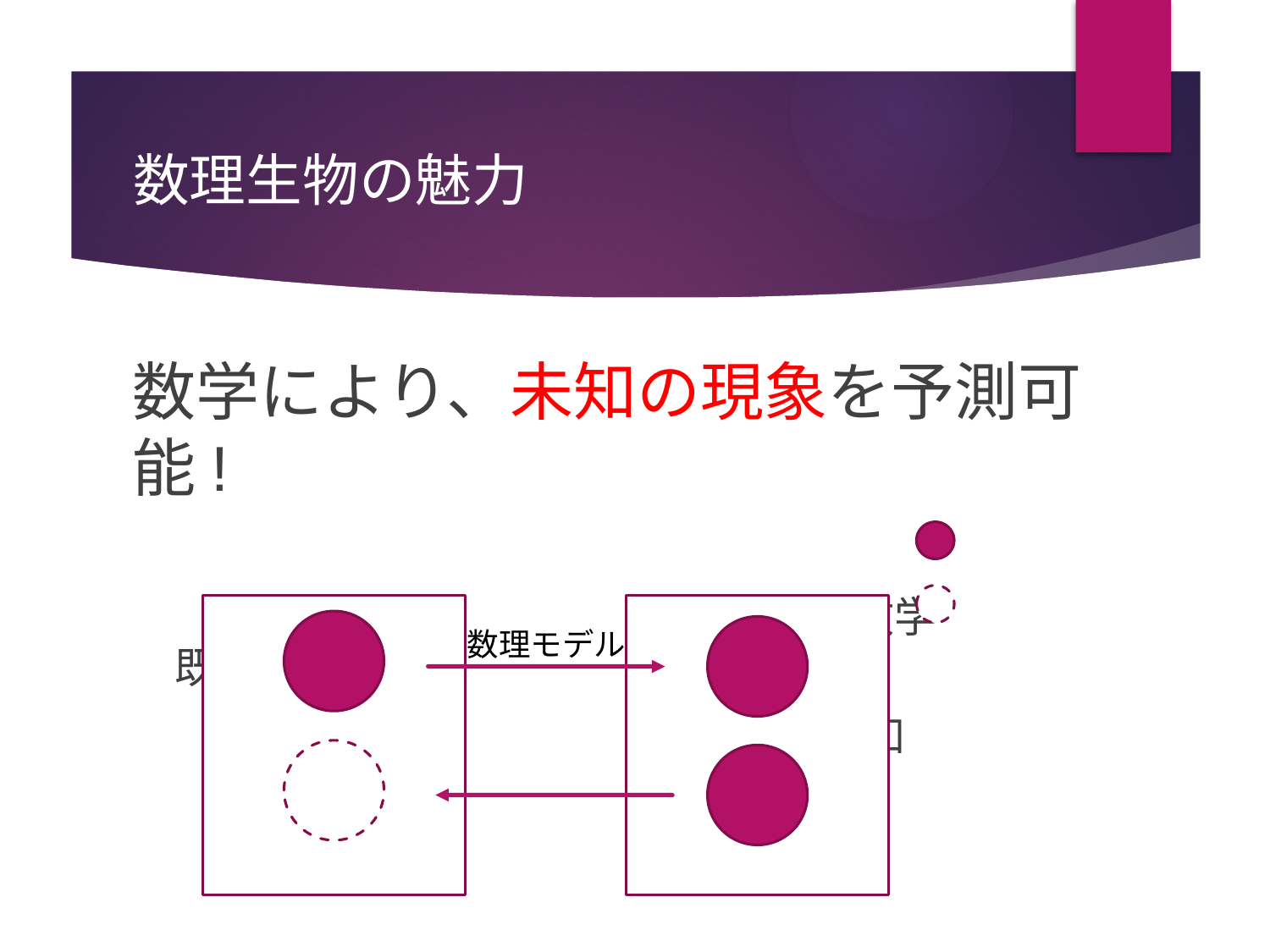

# 数理生物の魅力
数学により、未知の現象を予測可能!

           生物学			　　　　　数学　　　　　　既知
             　　　      　　                              未知

数理モデル